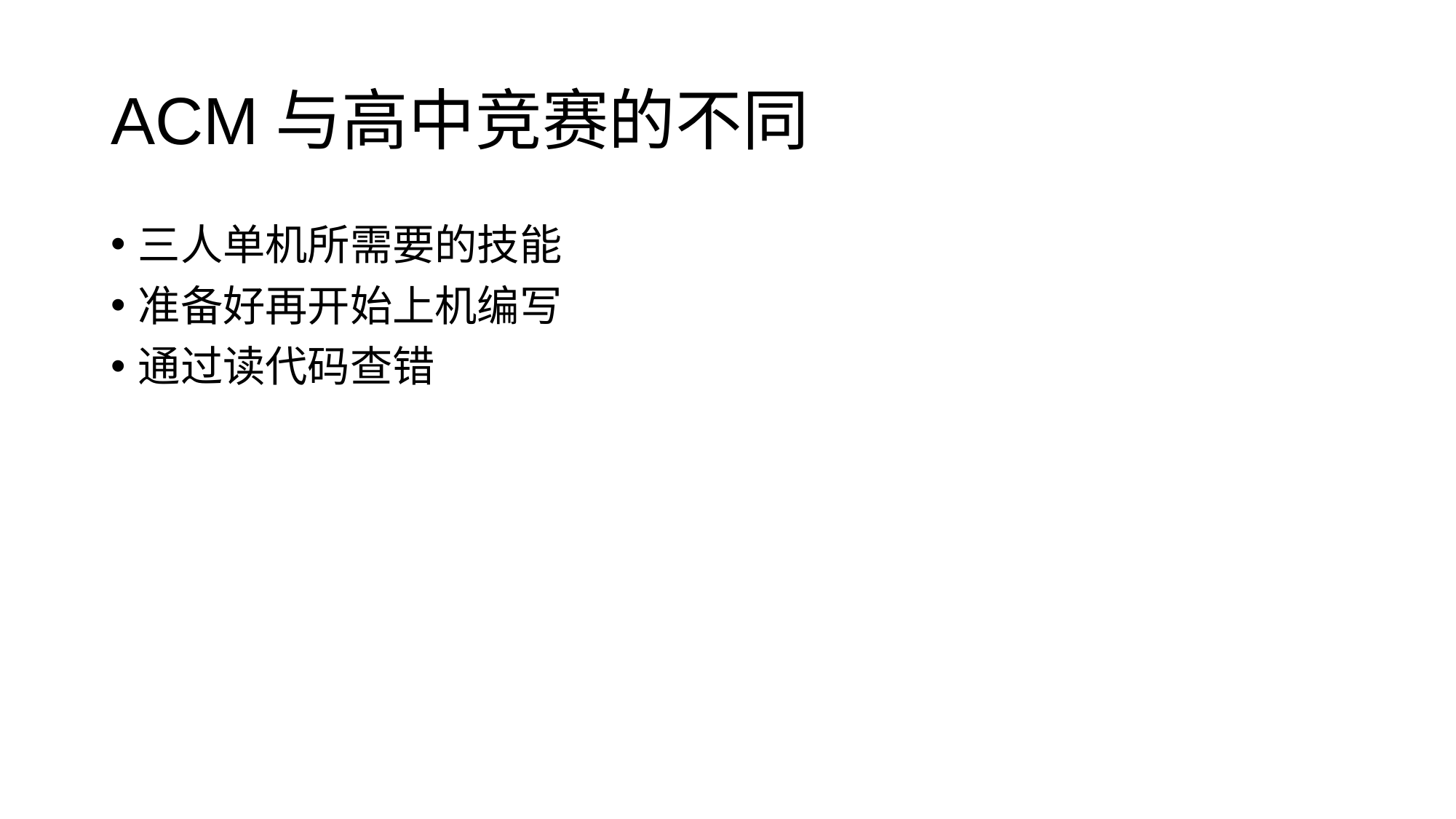

# ACM与高中竞赛的不同
三人单机所需要的技能
准备好再开始上机编写
通过读代码查错